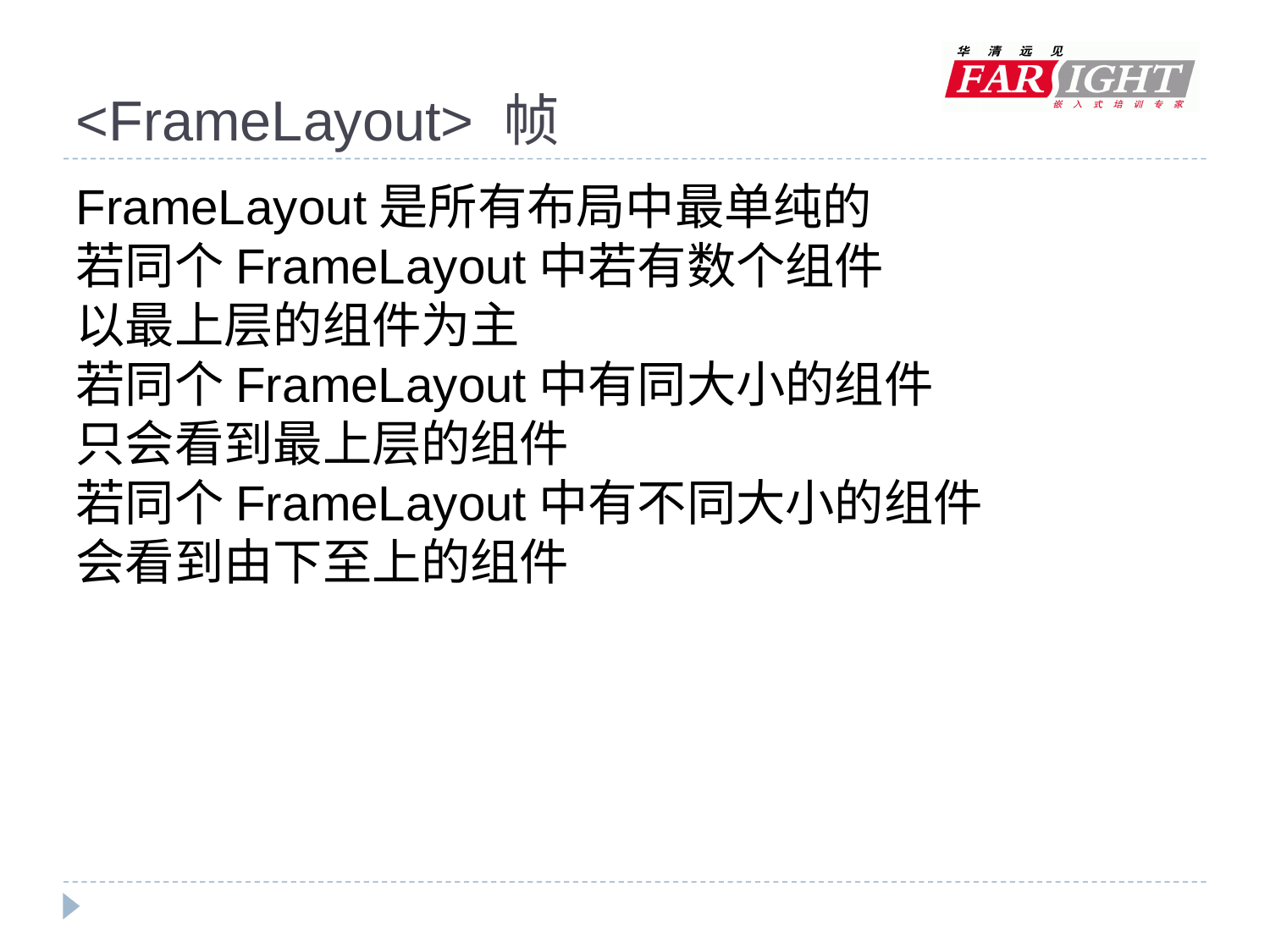

# <FrameLayout> 帧
FrameLayout是所有布局中最单纯的
若同个FrameLayout中若有数个组件
以最上层的组件为主
若同个FrameLayout中有同大小的组件
只会看到最上层的组件
若同个FrameLayout中有不同大小的组件
会看到由下至上的组件